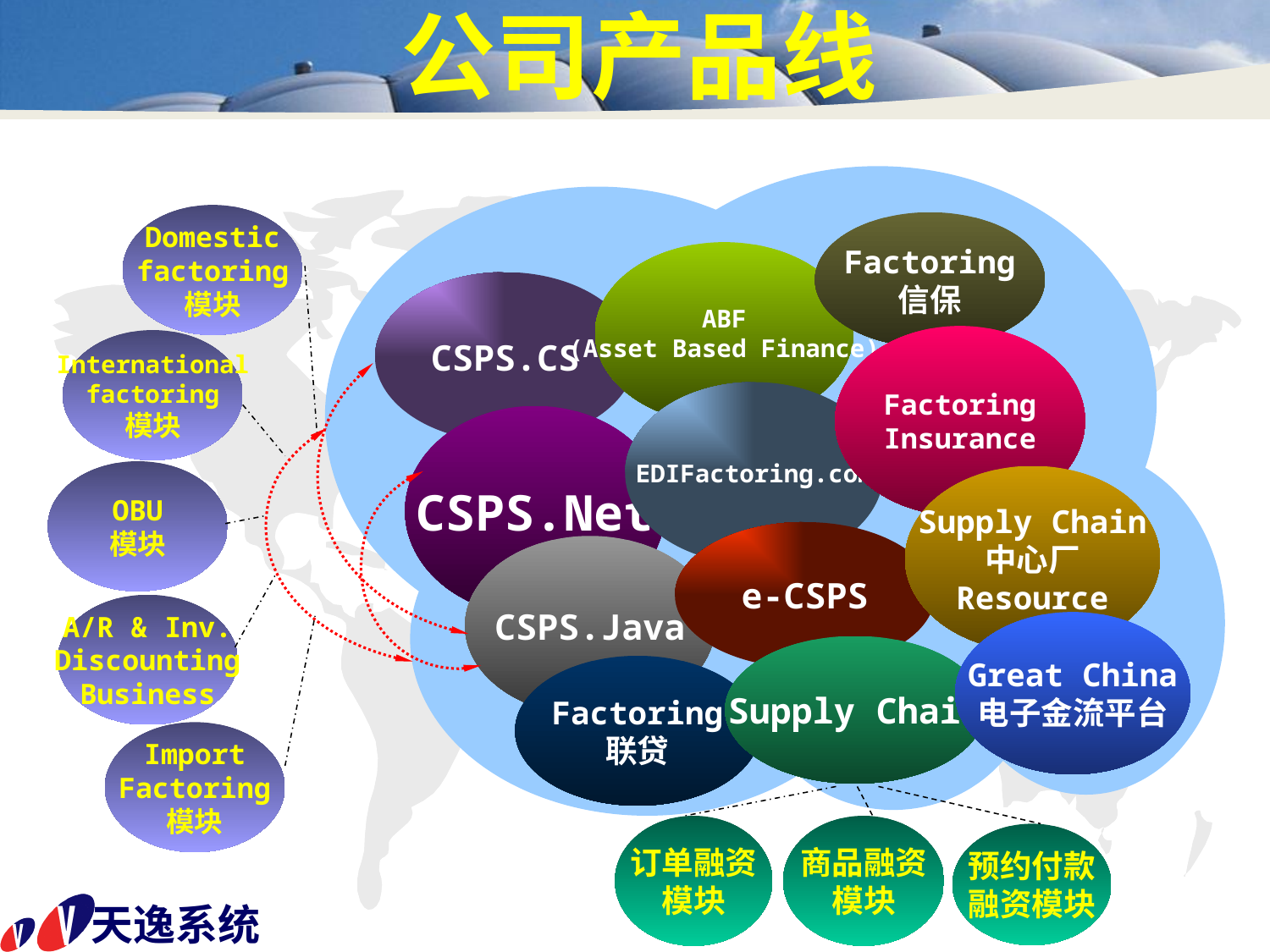

# 公司产品线

Domestic
factoring
模块

Factoring
信保
ABF
(Asset Based Finance)
CSPS.CS
Factoring
Insurance
International
factoring
模块

EDIFactoring.com
CSPS.Net

OBU
模块

Supply Chain
中心厂
Resource

e-CSPS
CSPS.Java

A/R & Inv.
Discounting
Business
Great China
电子金流平台

Import
Factoring
模块
Supply Chain
Factoring
联贷

订单融资
模块

商品融资
模块

预约付款
融资模块